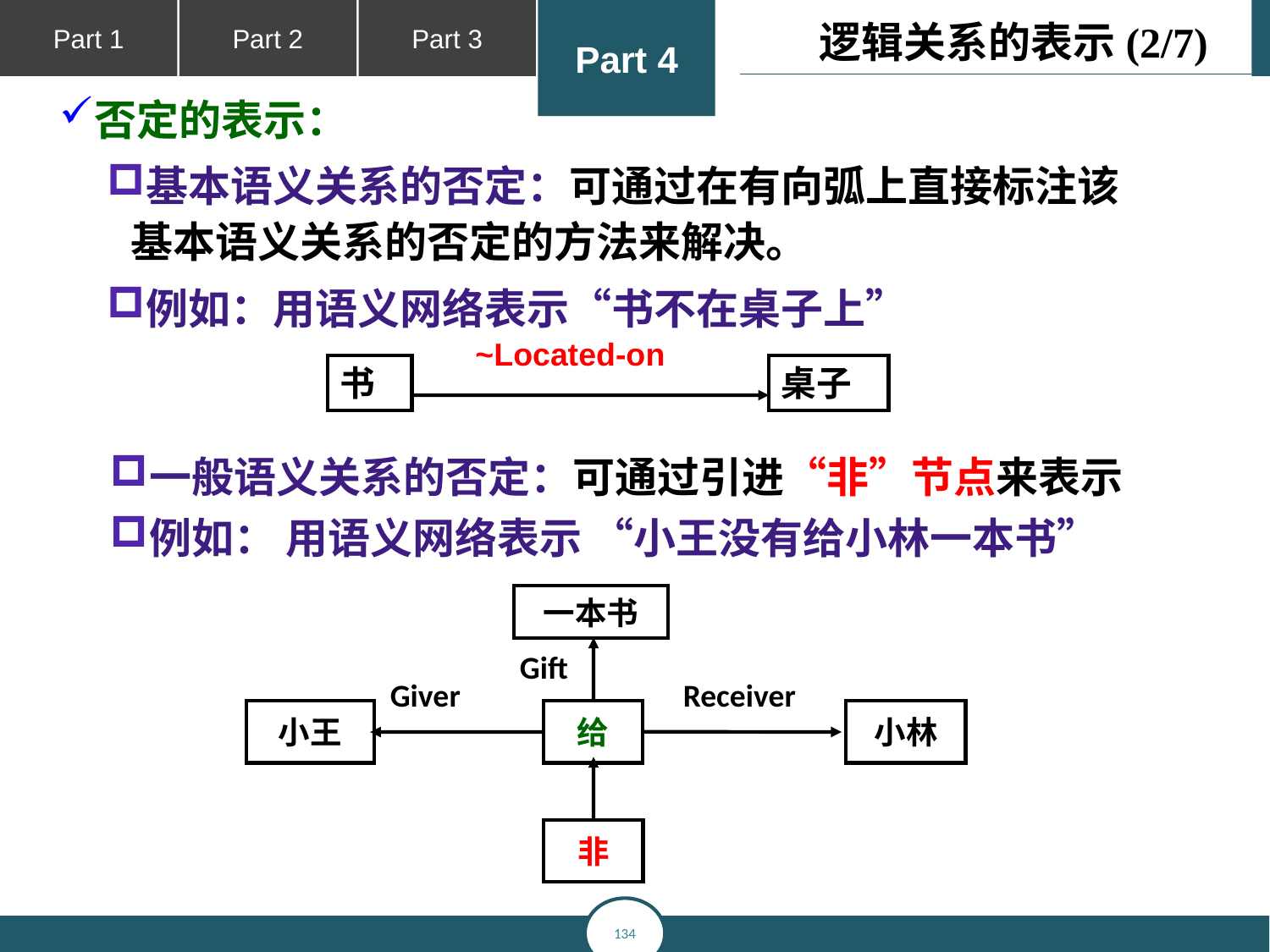

逻辑关系的表示(2/7)
否定的表示：
基本语义关系的否定：可通过在有向弧上直接标注该基本语义关系的否定的方法来解决。
例如：用语义网络表示“书不在桌子上”

~Located-on
书
桌子

一般语义关系的否定：可通过引进“非”节点来表示
例如： 用语义网络表示 “小王没有给小林一本书”

一本书

Gift
Giver
Receiver
小王
给
小林

非